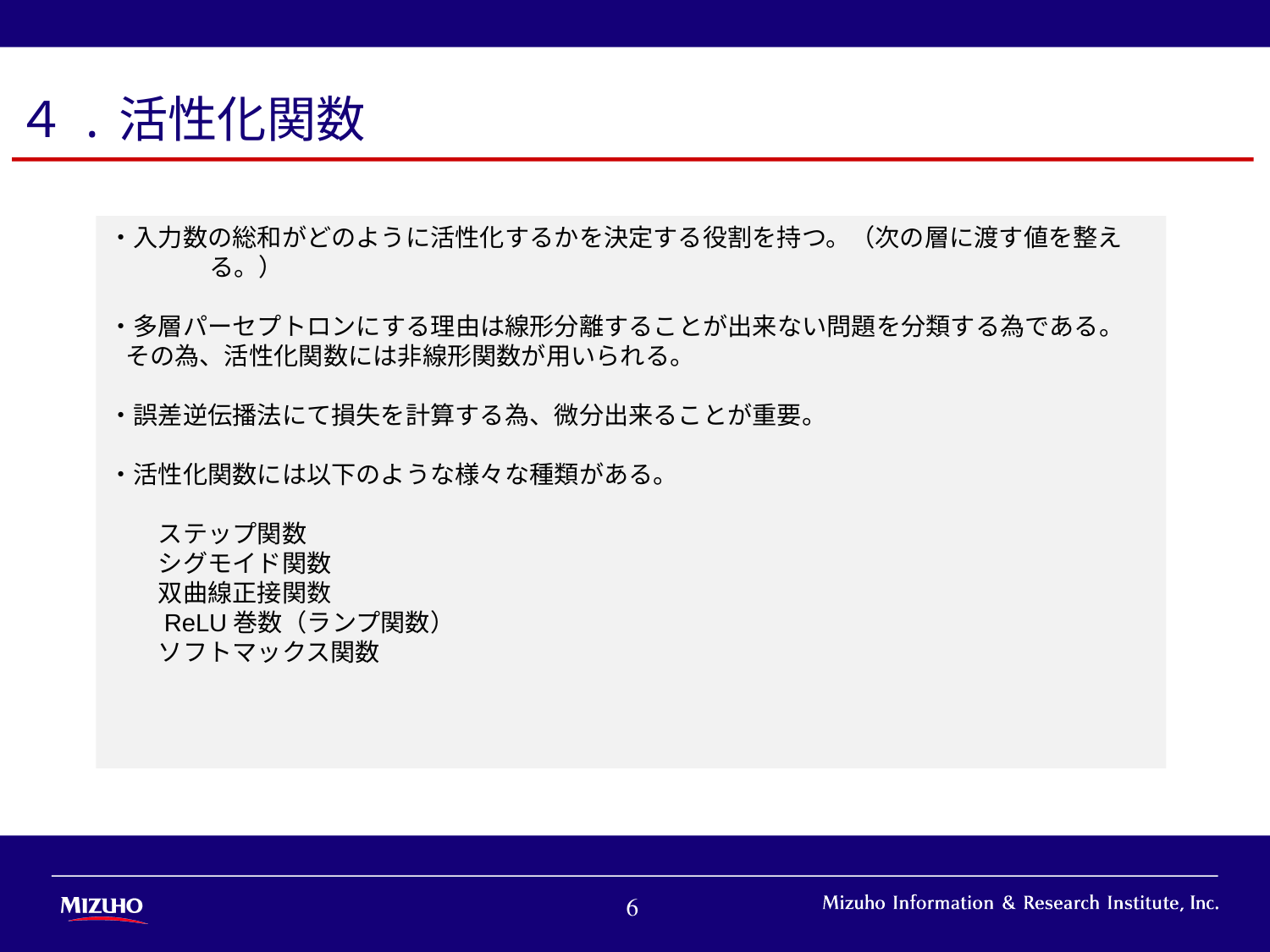

４.活性化関数

・入力数の総和がどのように活性化するかを決定する役割を持つ。（次の層に渡す値を整える。）

・多層パーセプトロンにする理由は線形分離することが出来ない問題を分類する為である。
  その為、活性化関数には非線形関数が用いられる。

・誤差逆伝播法にて損失を計算する為、微分出来ることが重要。

・活性化関数には以下のような様々な種類がある。

　　ステップ関数
　　シグモイド関数
　　双曲線正接関数
　　ReLU巻数（ランプ関数）
　　ソフトマックス関数